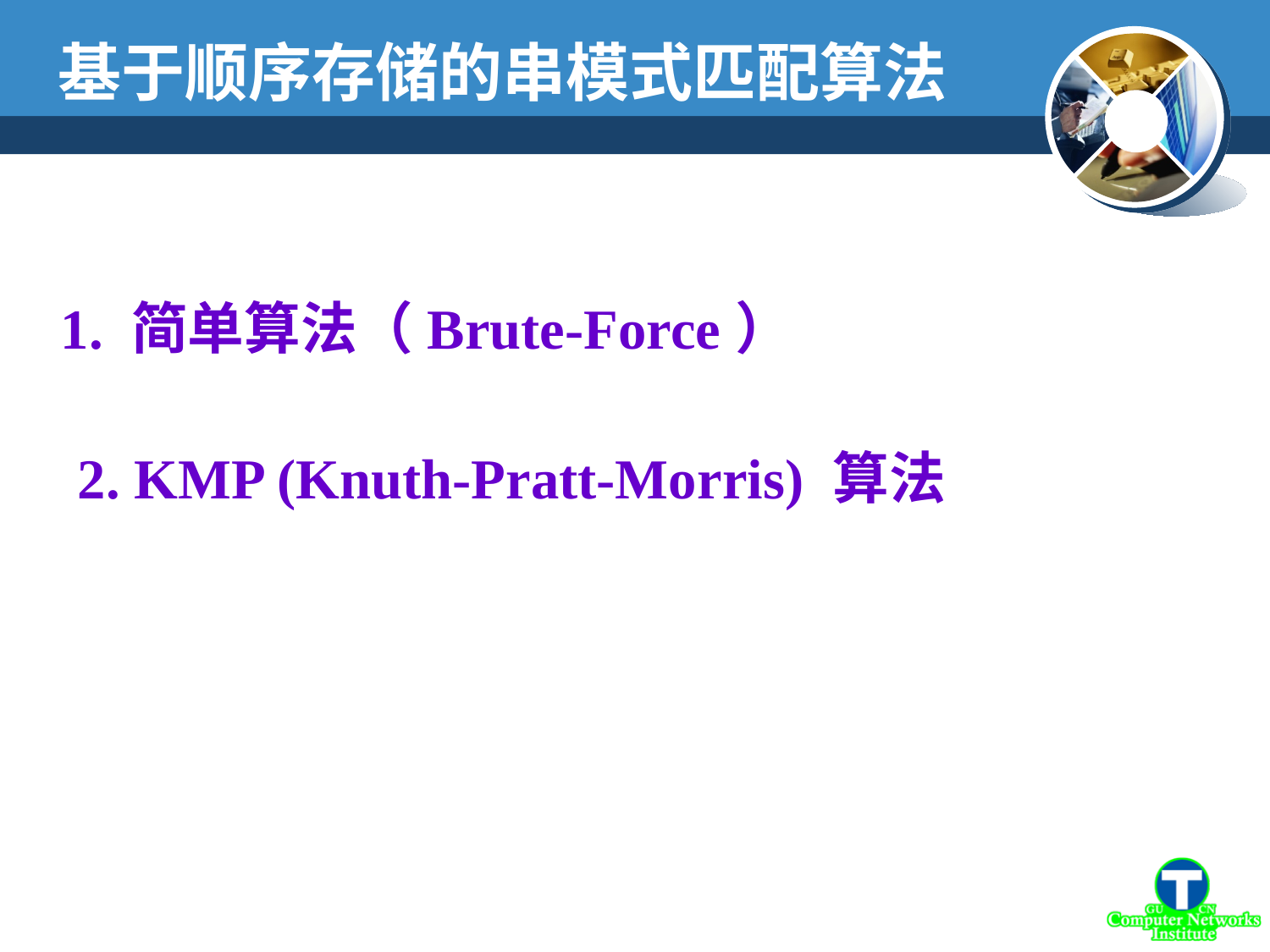

基于顺序存储的串模式匹配算法
1. 简单算法（Brute-Force）
2. KMP (Knuth-Pratt-Morris) 算法